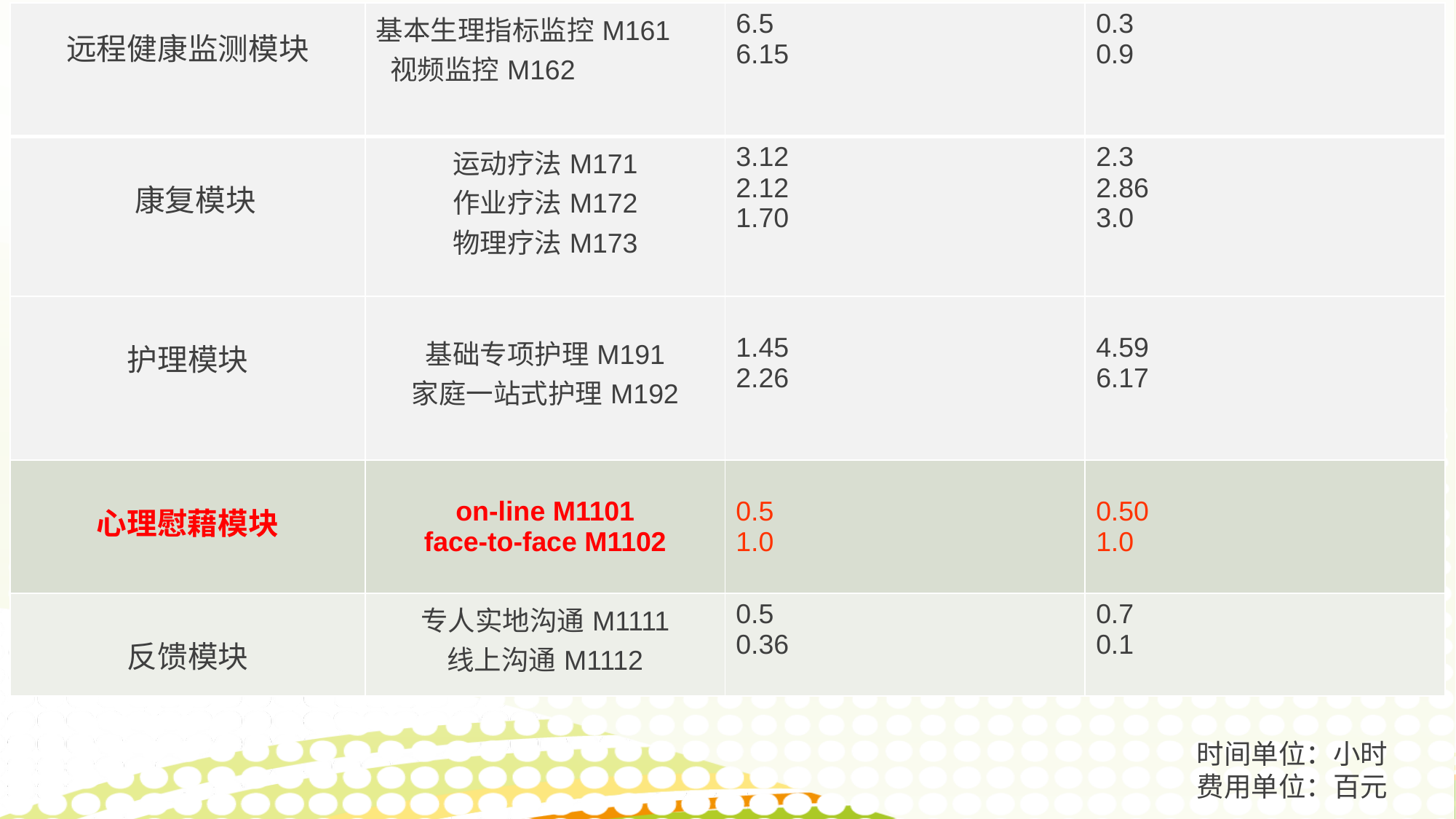

| 远程健康监测模块 | 基本生理指标监控M161 视频监控M162 | 6.5 6.15 | 0.3 0.9 |
| --- | --- | --- | --- |
| 康复模块 | 运动疗法M171 作业疗法M172 物理疗法M173 | 3.12 2.12 1.70 | 2.3 2.86 3.0 |
| 护理模块 | 基础专项护理M191 家庭一站式护理M192 | 1.45 2.26 | 4.59 6.17 |
| 心理慰藉模块 | on-line M1101 face-to-face M1102 | 0.5 1.0 | 0.50 1.0 |
| 反馈模块 | 专人实地沟通M1111 线上沟通M1112 | 0.5 0.36 | 0.7 0.1 |
时间单位：小时
费用单位：百元